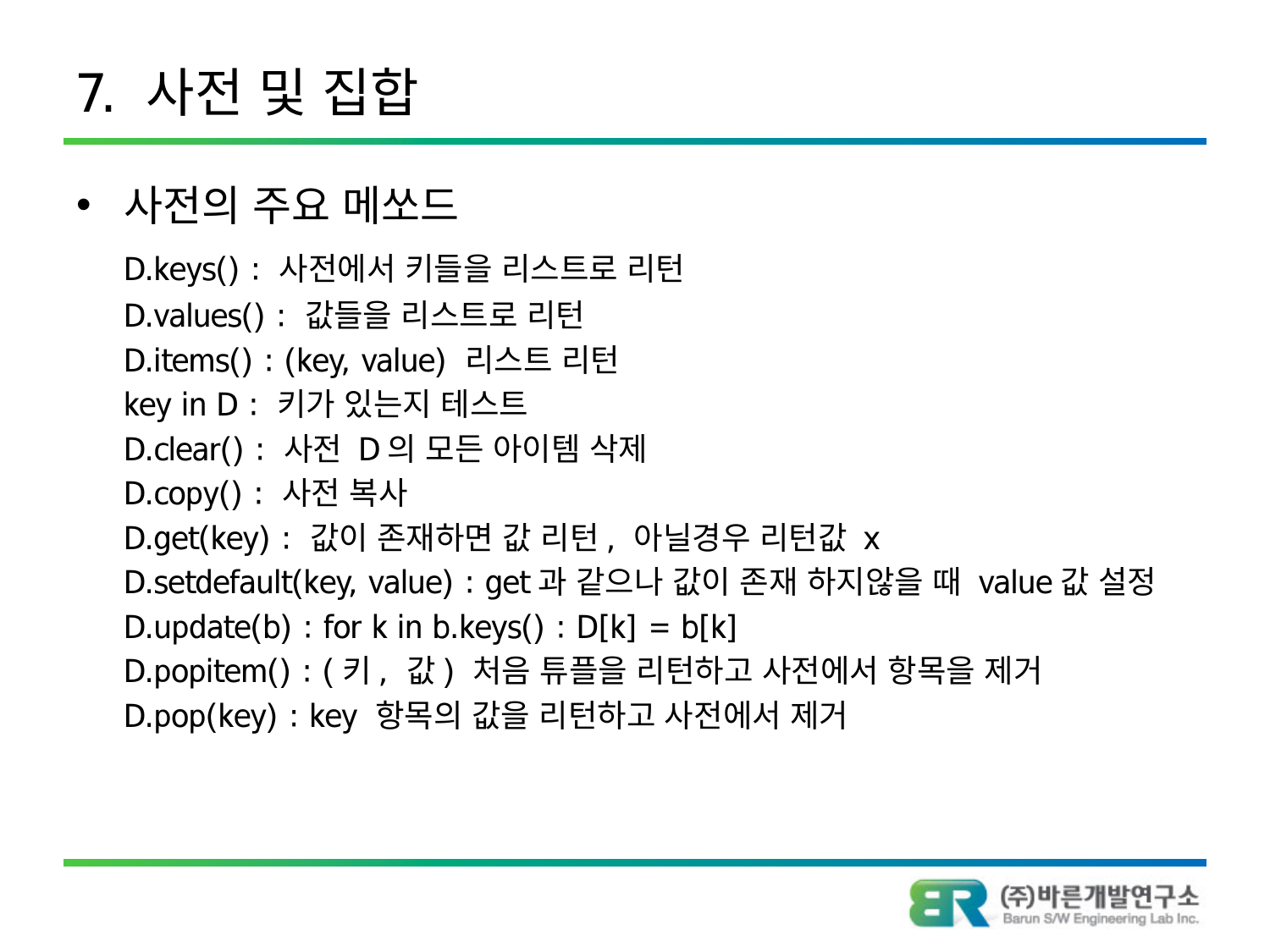

# 7. 사전 및 집합
사전의 주요 메쏘드
	D.keys() : 사전에서 키들을 리스트로 리턴
	D.values() : 값들을 리스트로 리턴
	D.items() : (key, value) 리스트 리턴
	key in D : 키가 있는지 테스트
	D.clear() : 사전 D의 모든 아이템 삭제
	D.copy() : 사전 복사
	D.get(key) : 값이 존재하면 값 리턴, 아닐경우 리턴값 x
	D.setdefault(key, value) : get과 같으나 값이 존재 하지않을 때 value값 설정
	D.update(b) : for k in b.keys() : D[k] = b[k]
	D.popitem() : (키, 값) 처음 튜플을 리턴하고 사전에서 항목을 제거
	D.pop(key) : key 항목의 값을 리턴하고 사전에서 제거